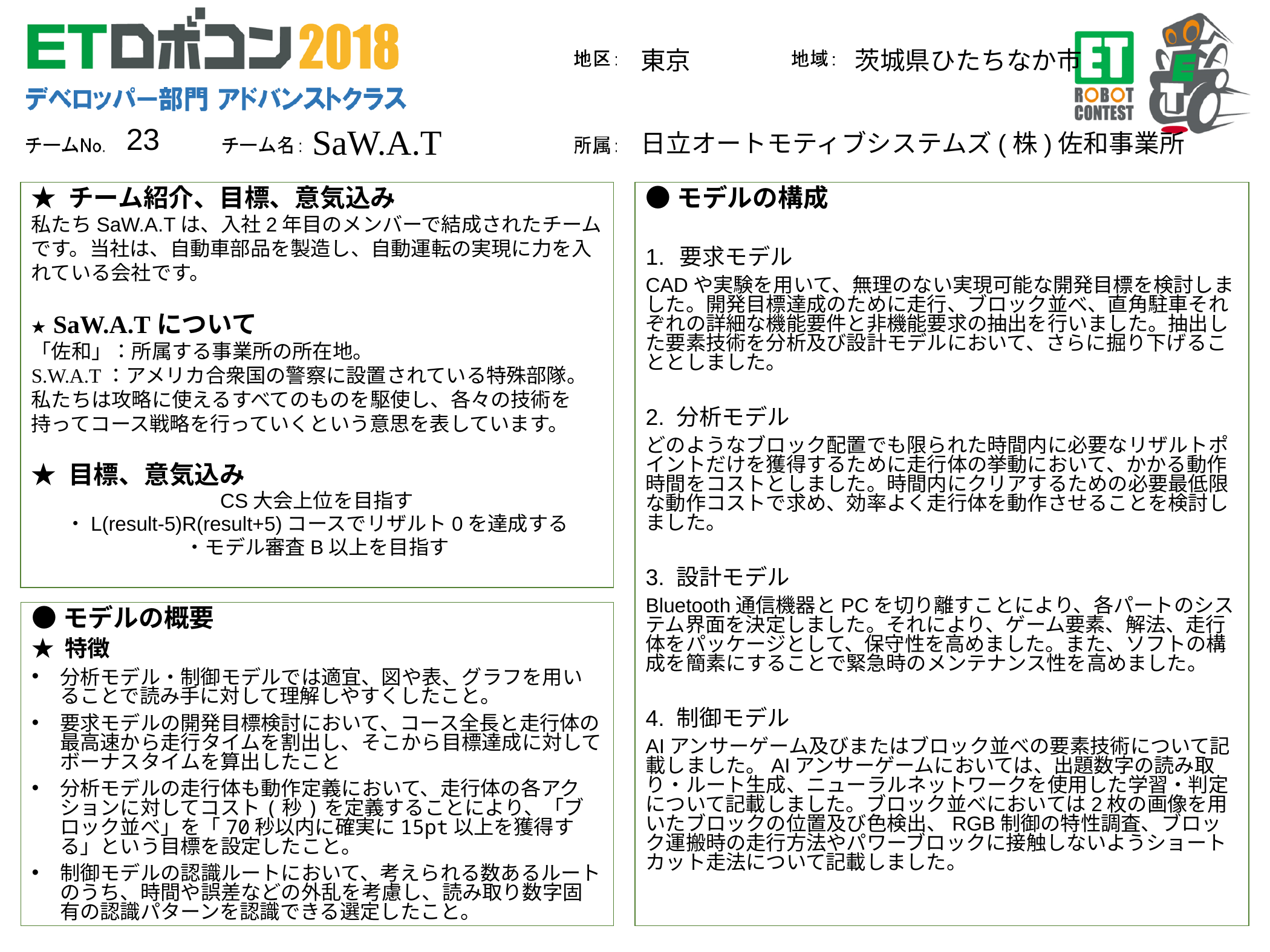

東京
茨城県ひたちなか市
23
日立オートモティブシステムズ(株)佐和事業所
SaW.A.T
★ チーム紹介、目標、意気込み
私たちSaW.A.Tは、入社2年目のメンバーで結成されたチームです。当社は、自動車部品を製造し、自動運転の実現に力を入れている会社です。

★ SaW.A.Tについて
「佐和」：所属する事業所の所在地。
S.W.A.T：アメリカ合衆国の警察に設置されている特殊部隊。私たちは攻略に使えるすべてのものを駆使し、各々の技術を持ってコース戦略を行っていくという意思を表しています。

★ 目標、意気込み
CS大会上位を目指す
・L(result-5)R(result+5)コースでリザルト0を達成する
・モデル審査B以上を目指す

●モデルの構成

要求モデル
CADや実験を用いて、無理のない実現可能な開発目標を検討しました。開発目標達成のために走行、ブロック並べ、直角駐車それぞれの詳細な機能要件と非機能要求の抽出を行いました。抽出した要素技術を分析及び設計モデルにおいて、さらに掘り下げることとしました。

2. 分析モデル
どのようなブロック配置でも限られた時間内に必要なリザルトポイントだけを獲得するために走行体の挙動において、かかる動作時間をコストとしました。時間内にクリアするための必要最低限な動作コストで求め、効率よく走行体を動作させることを検討しました。

3. 設計モデル
Bluetooth通信機器とPCを切り離すことにより、各パートのシステム界面を決定しました。それにより、ゲーム要素、解法、走行体をパッケージとして、保守性を高めました。また、ソフトの構成を簡素にすることで緊急時のメンテナンス性を高めました。

4. 制御モデル
AIアンサーゲーム及びまたはブロック並べの要素技術について記載しました。AIアンサーゲームにおいては、出題数字の読み取り・ルート生成、ニューラルネットワークを使用した学習・判定について記載しました。ブロック並べにおいては2枚の画像を用いたブロックの位置及び色検出、RGB制御の特性調査、ブロック運搬時の走行方法やパワーブロックに接触しないようショートカット走法について記載しました。
●モデルの概要
★ 特徴
分析モデル・制御モデルでは適宜、図や表、グラフを用いることで読み手に対して理解しやすくしたこと。
要求モデルの開発目標検討において、コース全長と走行体の最高速から走行タイムを割出し、そこから目標達成に対してボーナスタイムを算出したこと
分析モデルの走行体も動作定義において、走行体の各アクションに対してコスト(秒)を定義することにより、「ブロック並べ」を「70秒以内に確実に15pt以上を獲得する」という目標を設定したこと。
制御モデルの認識ルートにおいて、考えられる数あるルートのうち、時間や誤差などの外乱を考慮し、読み取り数字固有の認識パターンを認識できる選定したこと。